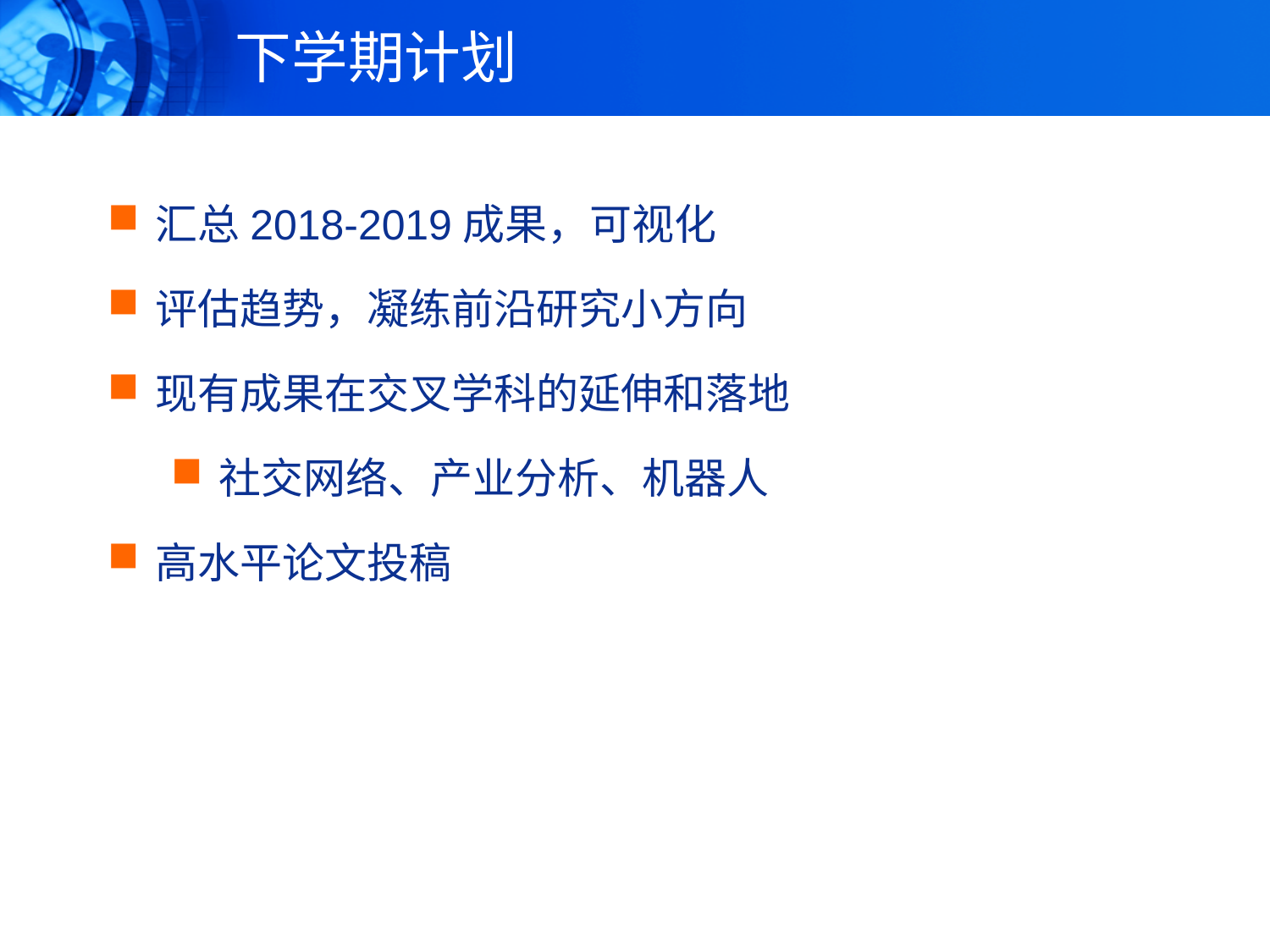

下学期计划
汇总2018-2019成果，可视化
评估趋势，凝练前沿研究小方向
现有成果在交叉学科的延伸和落地
社交网络、产业分析、机器人
高水平论文投稿